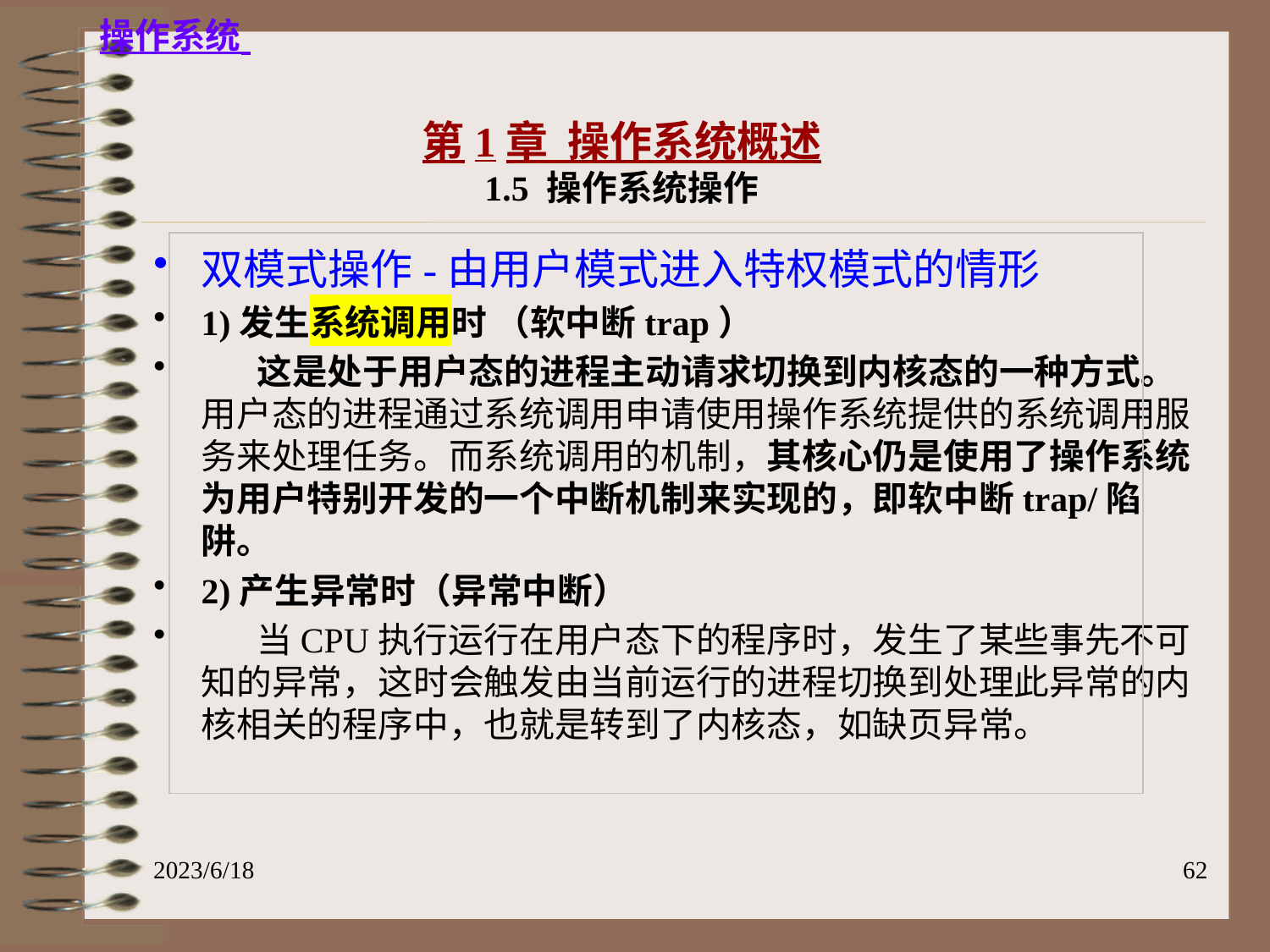

第1章  操作系统概述
1.5 操作系统操作
双模式操作-由用户模式进入特权模式的情形
1)发生系统调用时 （软中断trap）
      这是处于用户态的进程主动请求切换到内核态的一种方式。用户态的进程通过系统调用申请使用操作系统提供的系统调用服务来处理任务。而系统调用的机制，其核心仍是使用了操作系统为用户特别开发的一个中断机制来实现的，即软中断trap/陷阱。
2)产生异常时（异常中断）
      当CPU执行运行在用户态下的程序时，发生了某些事先不可知的异常，这时会触发由当前运行的进程切换到处理此异常的内核相关的程序中，也就是转到了内核态，如缺页异常。

2023/6/18
62